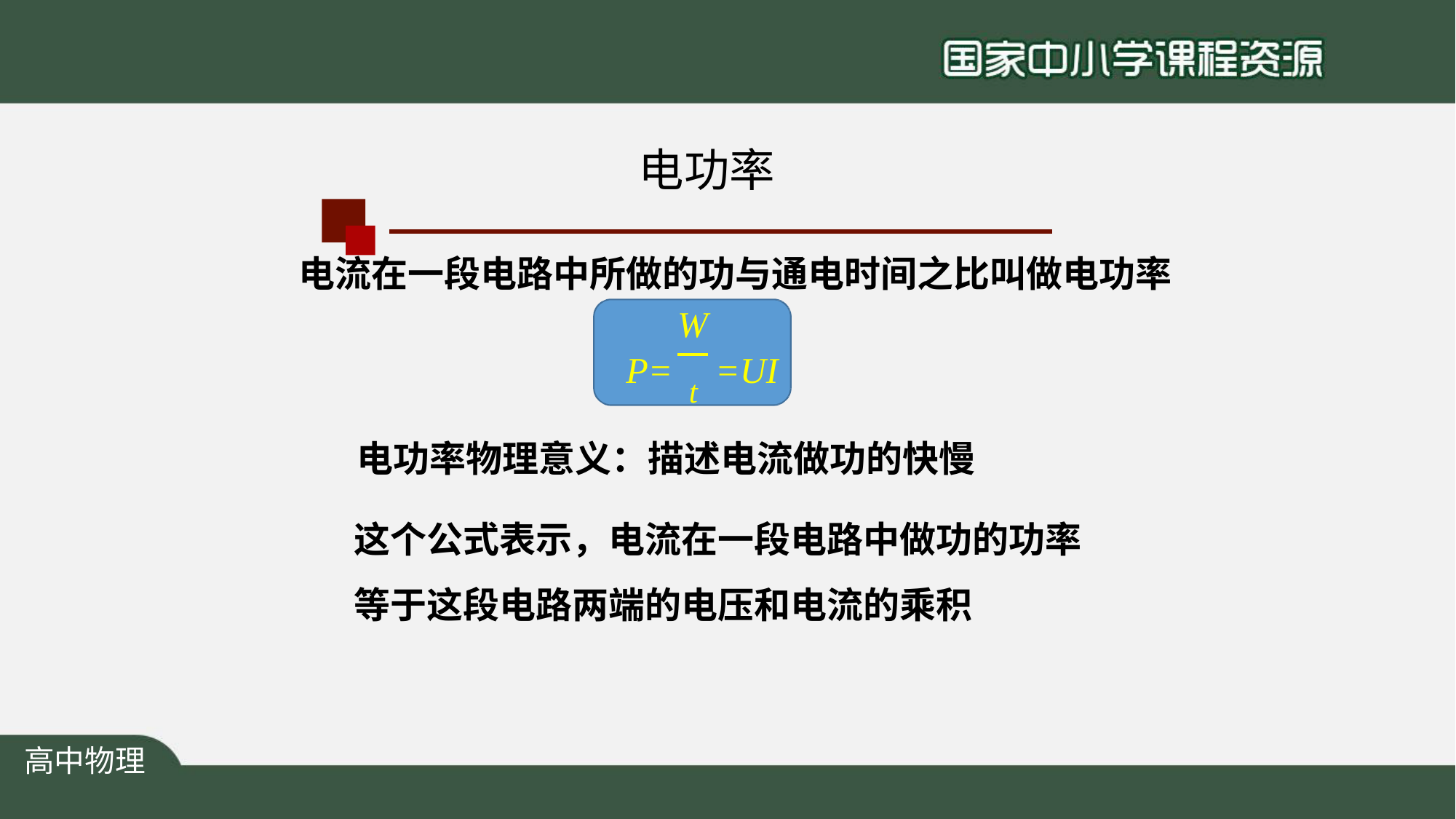

# 电功率

电流在一段电路中所做的功与通电时间之比叫做电功率
P=	t	=UI

W

电功率物理意义：描述电流做功的快慢
这个公式表示，电流在一段电路中做功的功率 等于这段电路两端的电压和电流的乘积
高中物理